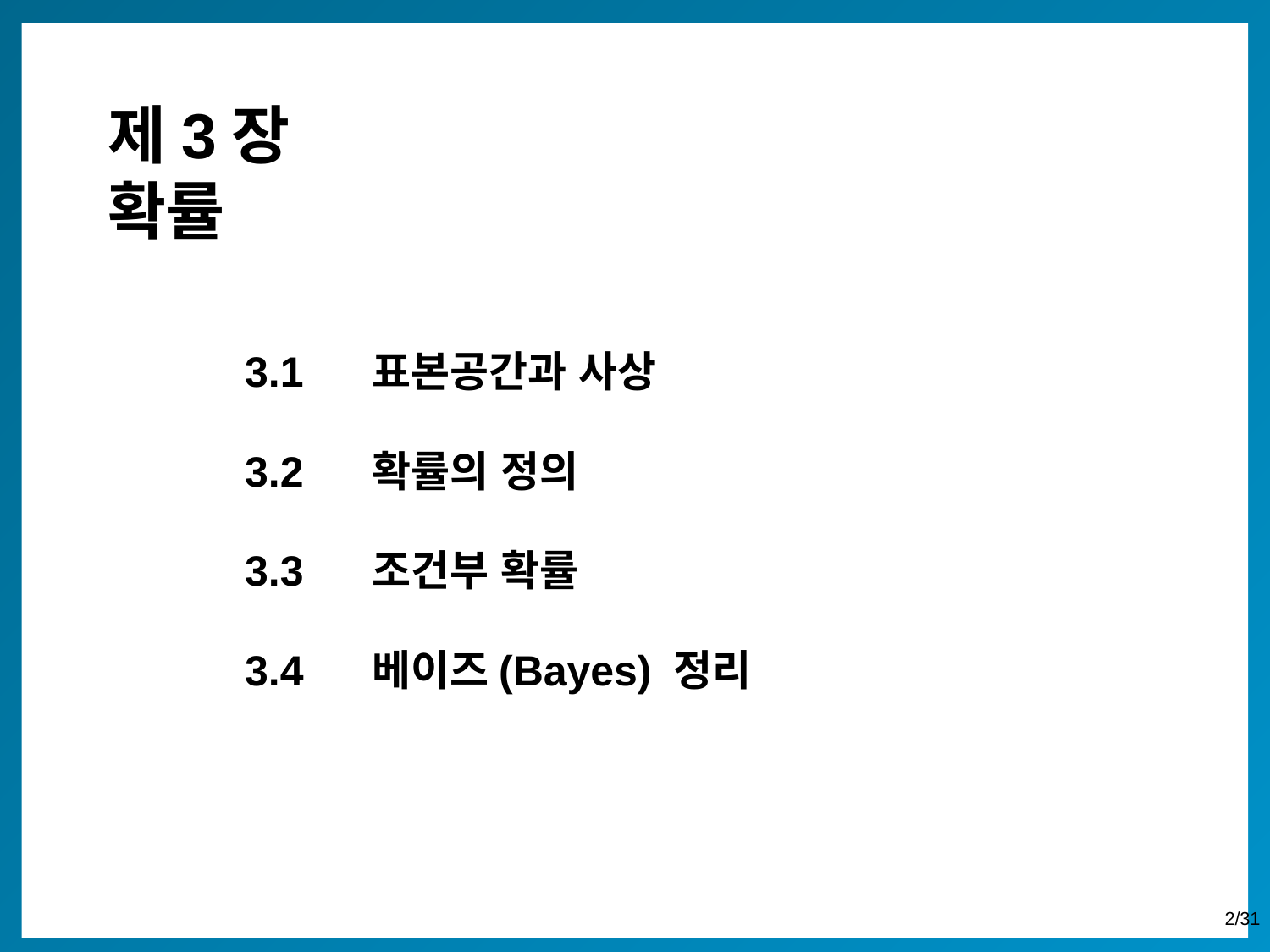

제3장
확률
3.1 	표본공간과 사상
3.2 	확률의 정의
3.3 	조건부 확률
3.4	베이즈(Bayes) 정리